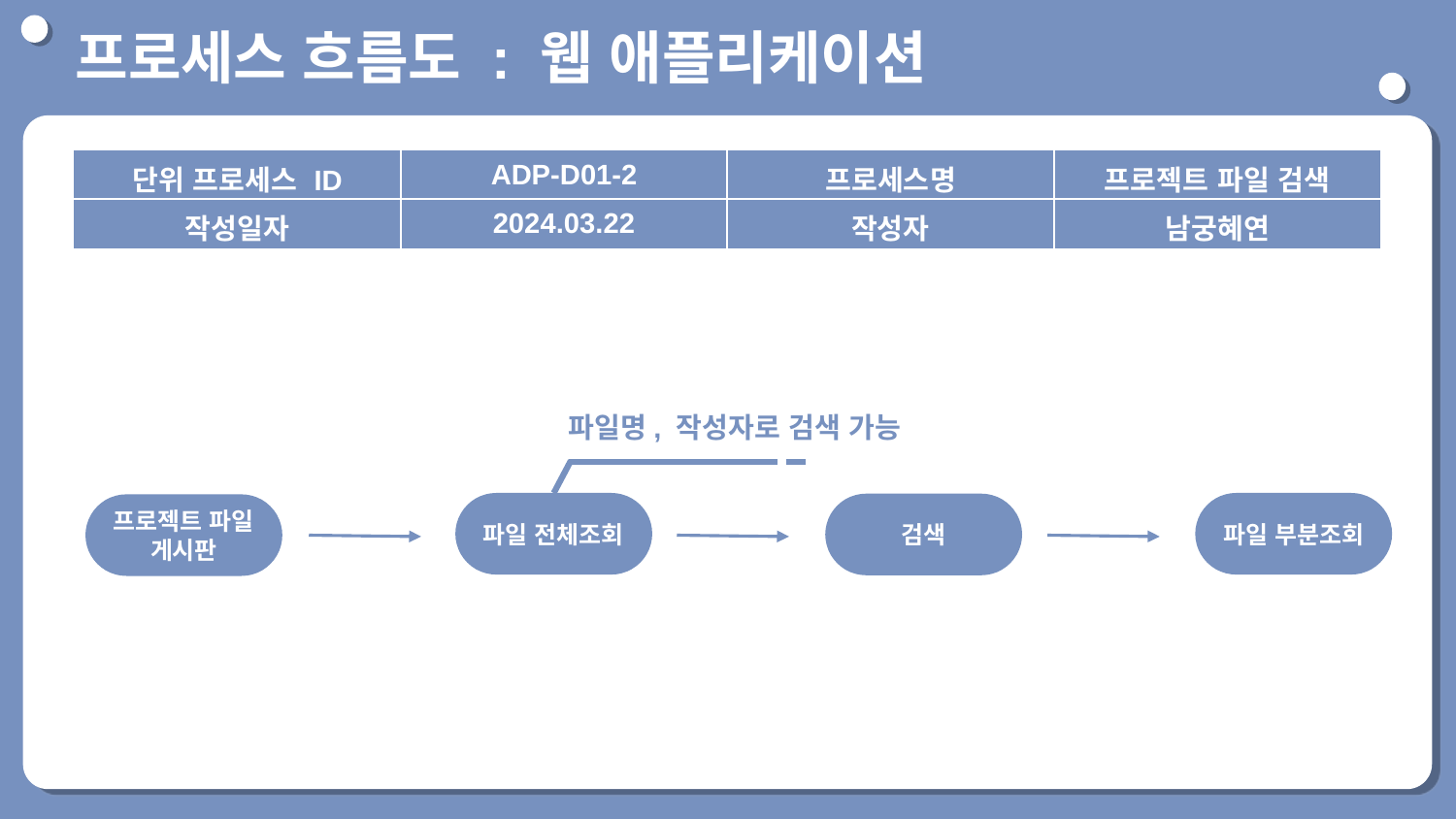

프로세스 흐름도 : 웹 애플리케이션

단위 프로세스 ID
| 단위 프로세스 ID | ADP-D01-2 | 프로세스명 | 프로젝트 파일 검색 |
| --- | --- | --- | --- |
| 작성일자 | 2024.03.22 | 작성자 | 남궁혜연 |
파일명, 작성자로 검색 가능
파일 전체조회
파일 부분조회
검색
프로젝트 파일 게시판